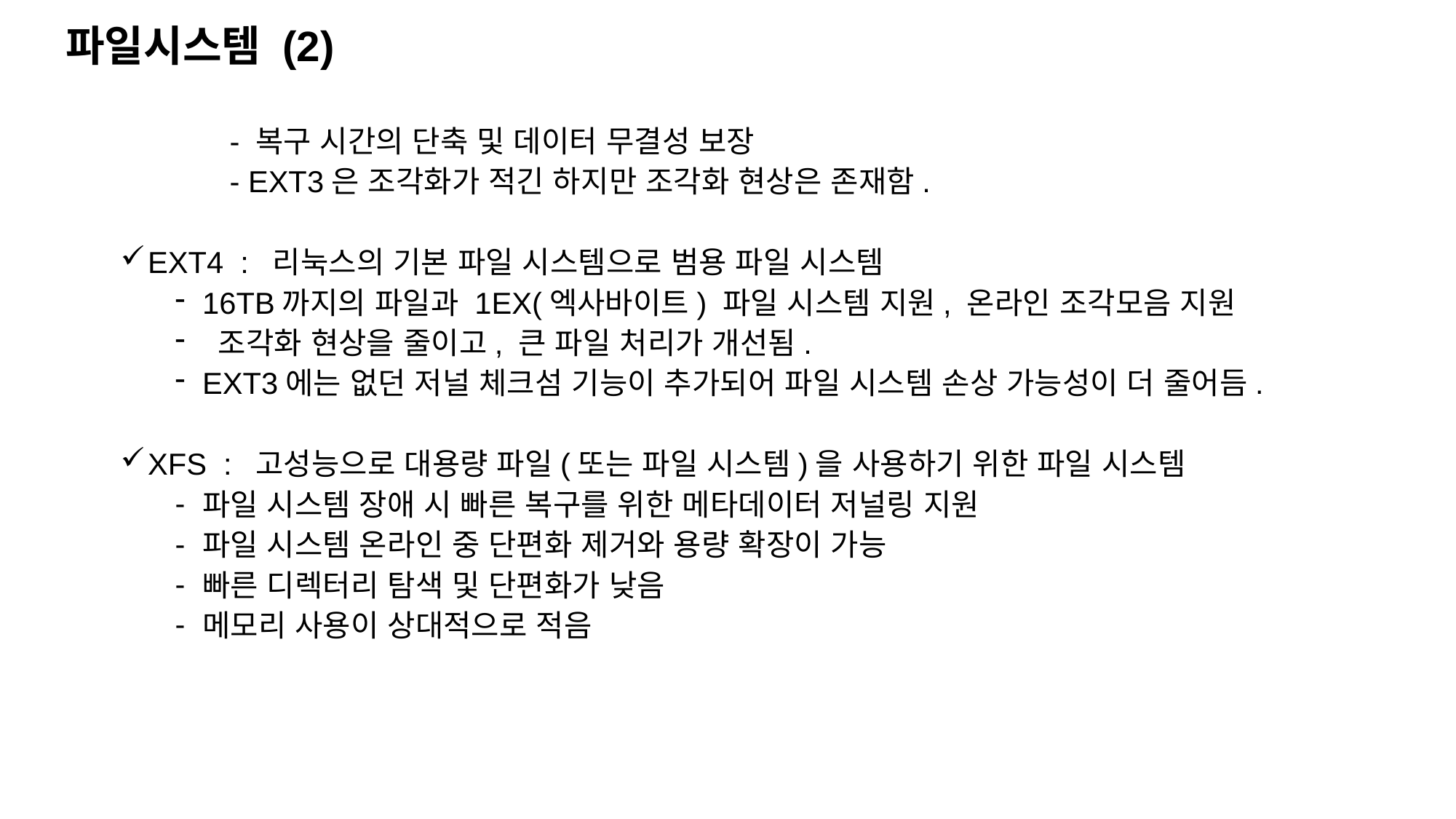

파일시스템 (2)

	- 복구 시간의 단축 및 데이터 무결성 보장
	- EXT3은 조각화가 적긴 하지만 조각화 현상은 존재함.

EXT4  :  리눅스의 기본 파일 시스템으로 범용 파일 시스템
16TB까지의 파일과 1EX(엑사바이트) 파일 시스템 지원, 온라인 조각모음 지원
 조각화 현상을 줄이고, 큰 파일 처리가 개선됨.
EXT3에는 없던 저널 체크섬 기능이 추가되어 파일 시스템 손상 가능성이 더 줄어듬.

XFS  :  고성능으로 대용량 파일(또는 파일 시스템)을 사용하기 위한 파일 시스템
파일 시스템 장애 시 빠른 복구를 위한 메타데이터 저널링 지원
파일 시스템 온라인 중 단편화 제거와 용량 확장이 가능
빠른 디렉터리 탐색 및 단편화가 낮음
메모리 사용이 상대적으로 적음